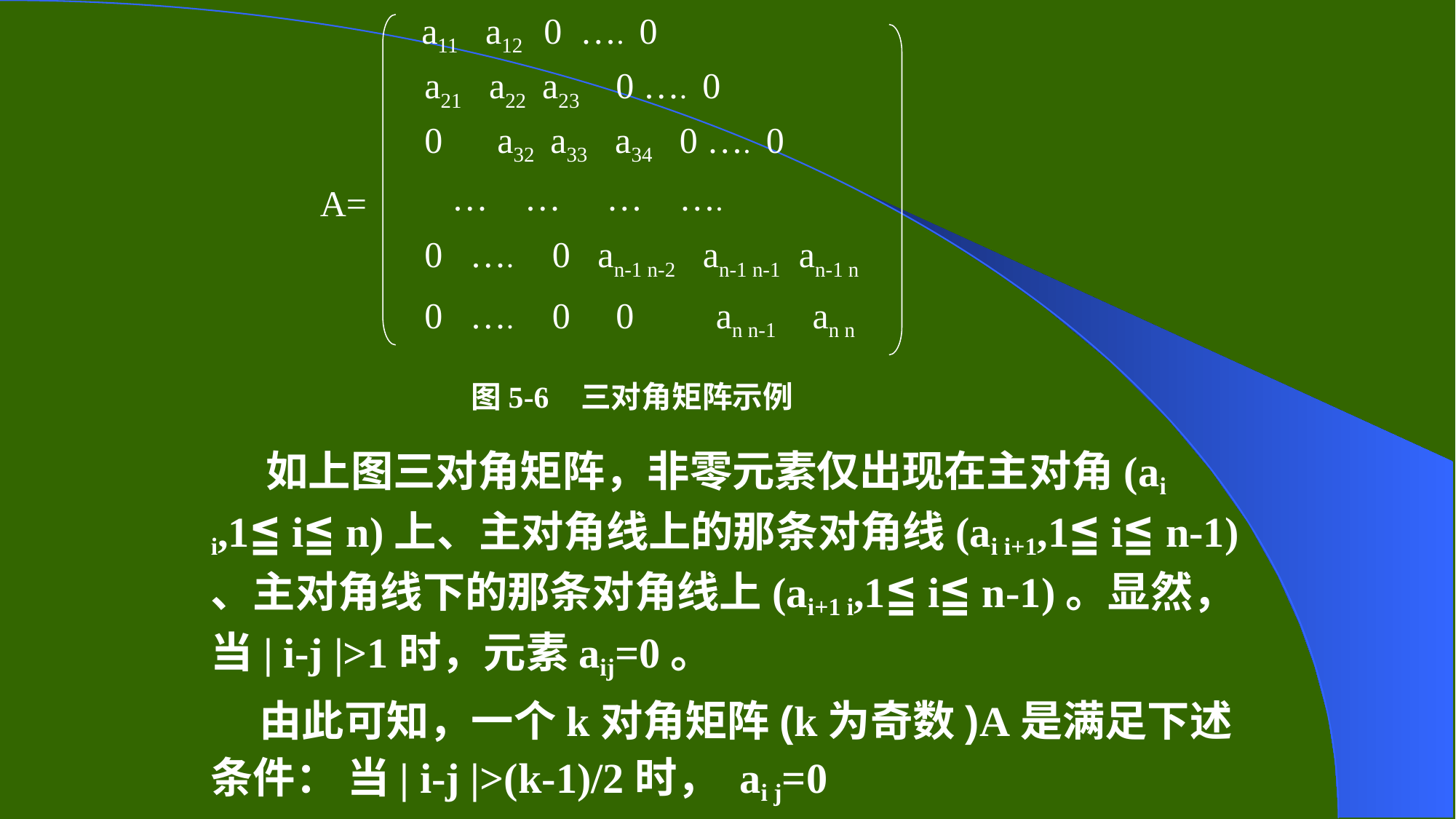

a11   a12    0  ….  0

a21   a22   a23    0 ….  0
0      a32   a33   a34   0 ….  0
   …    …     …    ….
A=
0   ….     0   an-1 n-2   an-1 n-1  an-1 n
0   ….     0     0         an n-1    an n
图5-6   三对角矩阵示例
    如上图三对角矩阵，非零元素仅出现在主对角(ai i,1≦i≦n)上、主对角线上的那条对角线(ai i+1,1≦i≦n-1) 、主对角线下的那条对角线上(ai+1 i,1≦i≦n-1)。显然，当| i-j |>1时，元素aij=0。
    由此可知，一个k对角矩阵(k为奇数)A是满足下述条件： 当| i-j |>(k-1)/2时， ai j=0